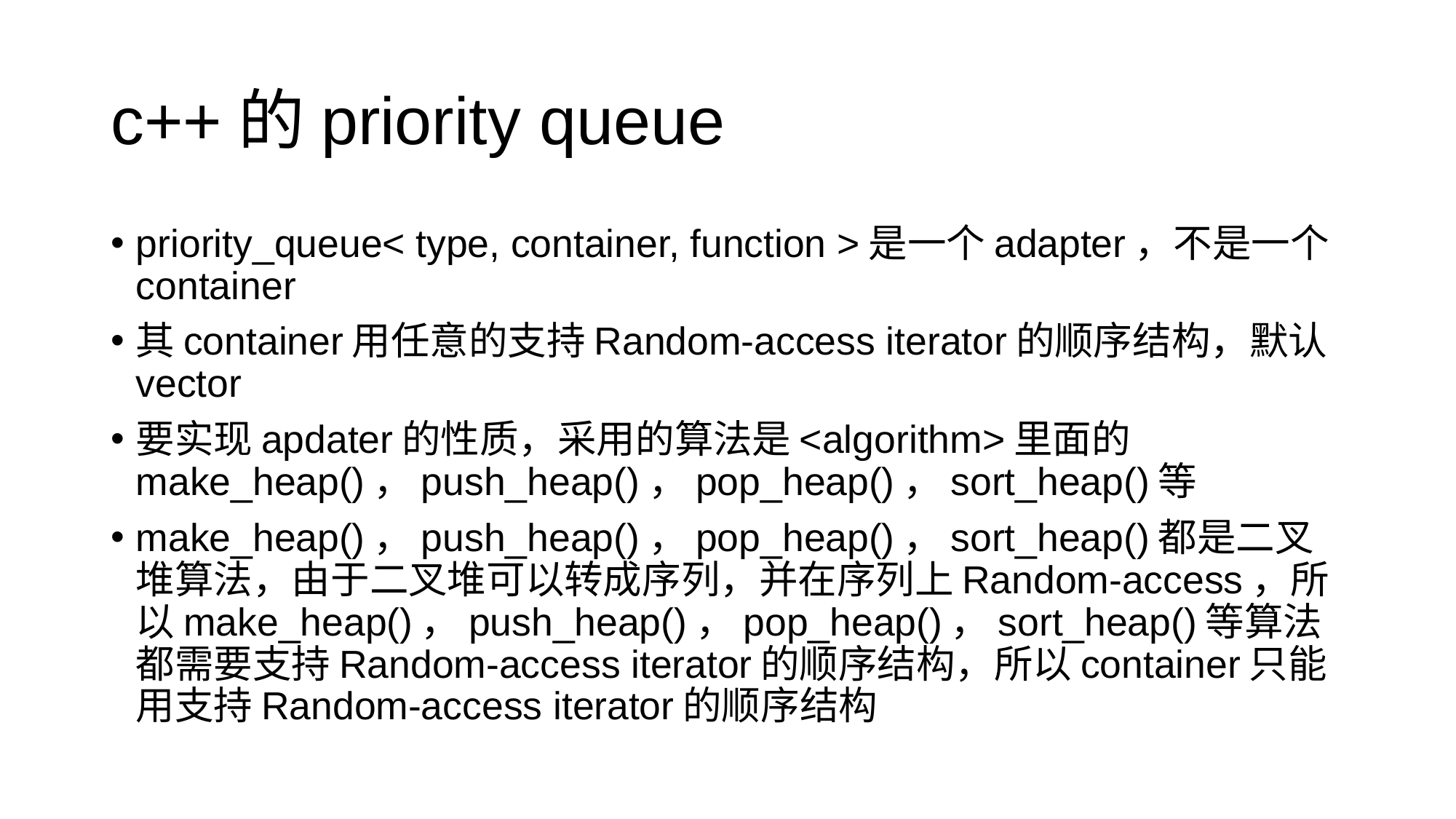

# c++的priority queue
priority_queue< type, container, function >是一个adapter，不是一个container
其container用任意的支持Random-access iterator的顺序结构，默认vector
要实现apdater的性质，采用的算法是<algorithm>里面的make_heap()，push_heap()，pop_heap()，sort_heap()等
make_heap()，push_heap()，pop_heap()，sort_heap()都是二叉堆算法，由于二叉堆可以转成序列，并在序列上Random-access，所以make_heap()，push_heap()，pop_heap()，sort_heap()等算法都需要支持Random-access iterator的顺序结构，所以container只能用支持Random-access iterator的顺序结构